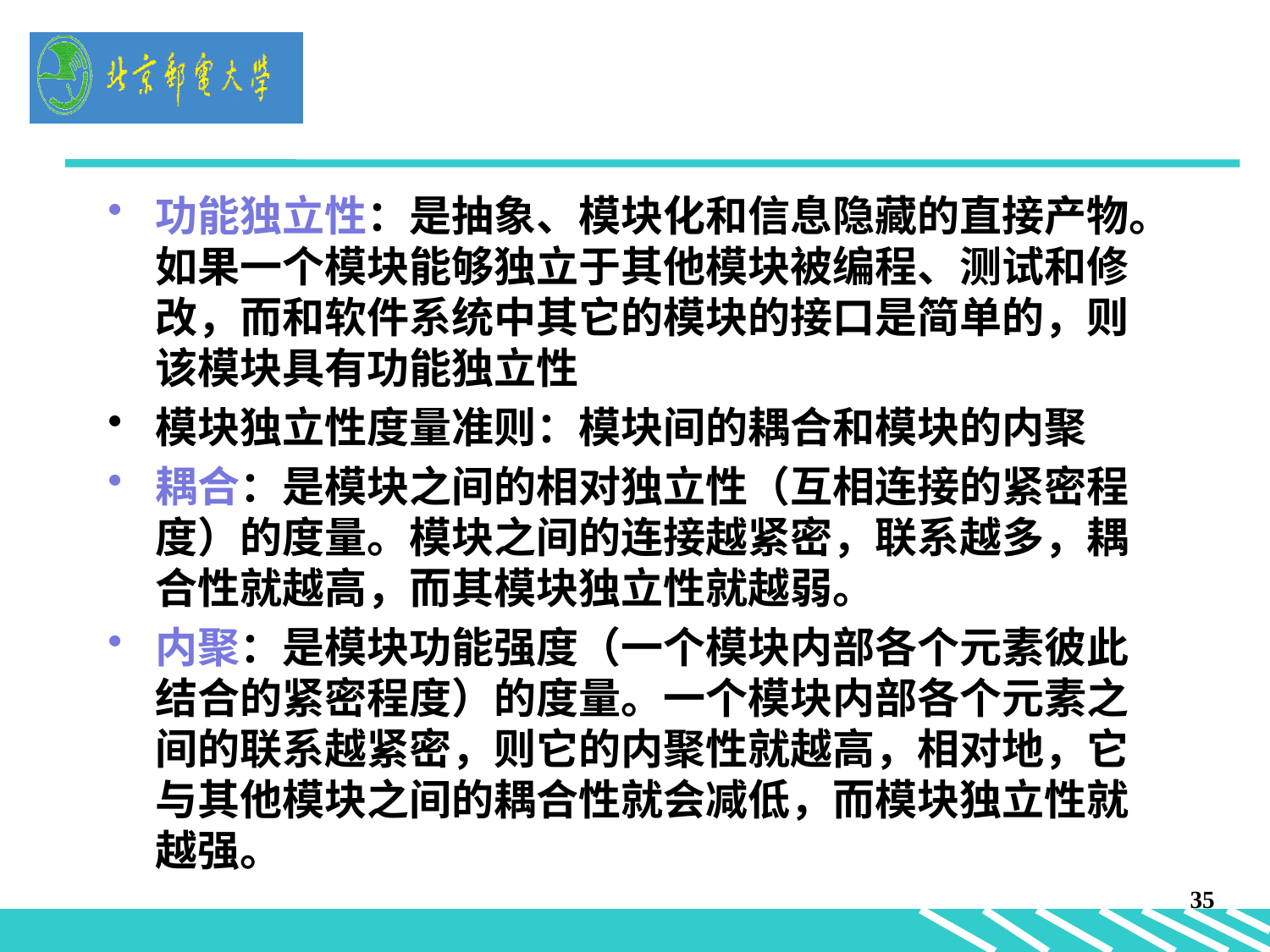

#
功能独立性：是抽象、模块化和信息隐藏的直接产物。如果一个模块能够独立于其他模块被编程、测试和修改，而和软件系统中其它的模块的接口是简单的，则该模块具有功能独立性
模块独立性度量准则：模块间的耦合和模块的内聚
耦合：是模块之间的相对独立性（互相连接的紧密程度）的度量。模块之间的连接越紧密，联系越多，耦合性就越高，而其模块独立性就越弱。
内聚：是模块功能强度（一个模块内部各个元素彼此结合的紧密程度）的度量。一个模块内部各个元素之间的联系越紧密，则它的内聚性就越高，相对地，它与其他模块之间的耦合性就会减低，而模块独立性就越强。
35